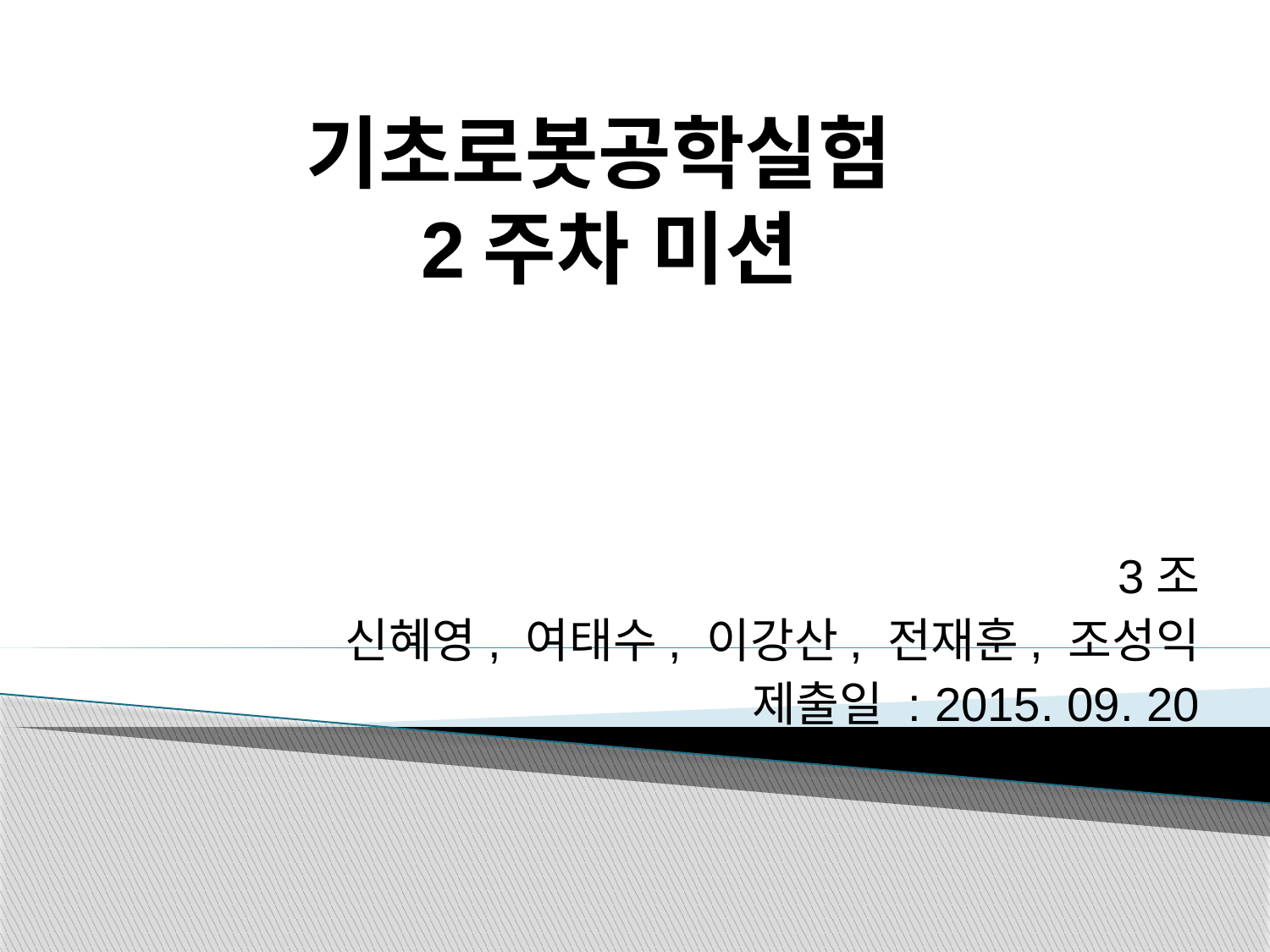

# 기초로봇공학실험 2주차 미션
3조
신혜영, 여태수, 이강산, 전재훈, 조성익
제출일 : 2015. 09. 20